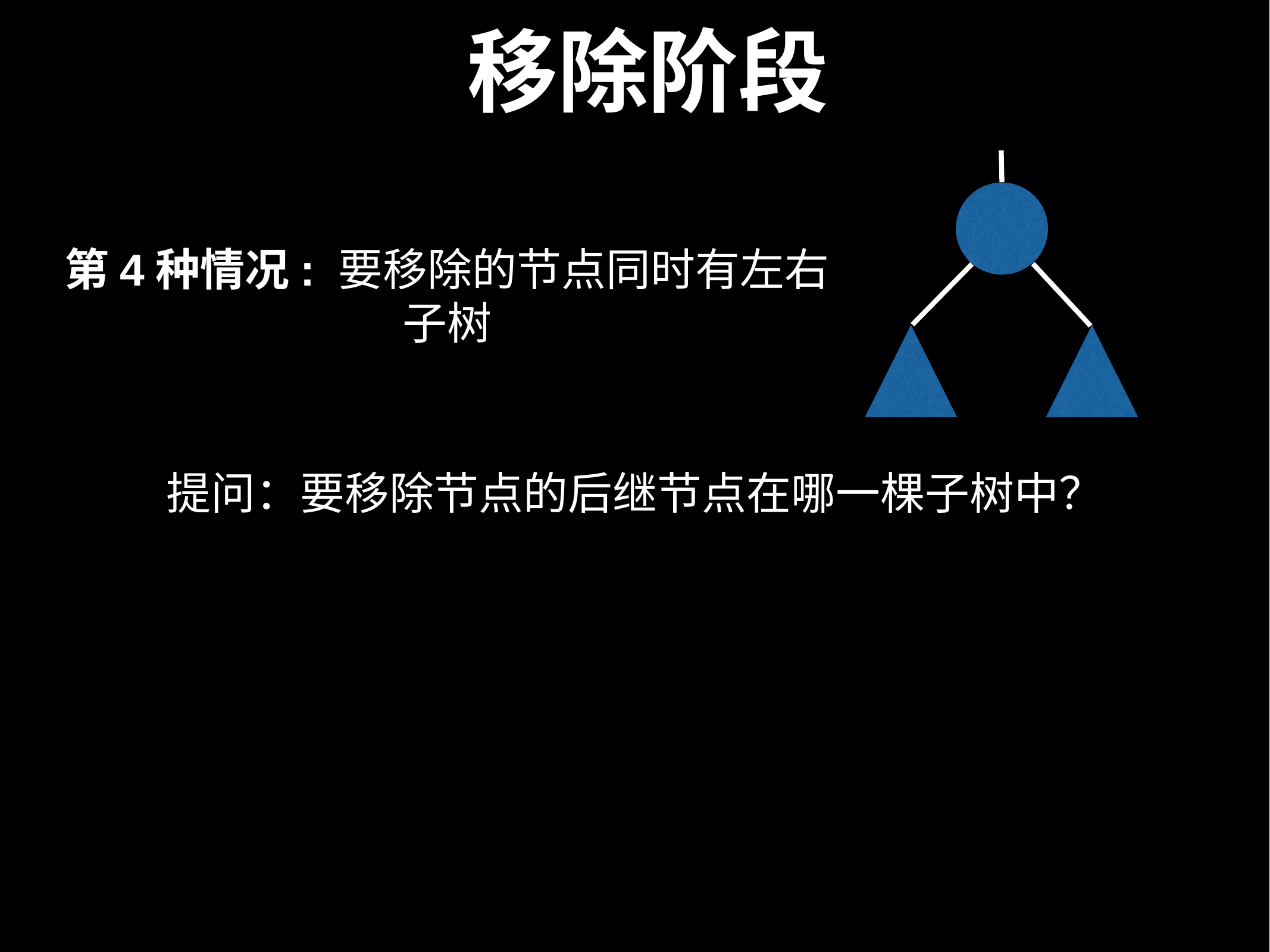

# 移除阶段

第4种情况: 要移除的节点同时有左右子树

提问：要移除节点的后继节点在哪一棵子树中？